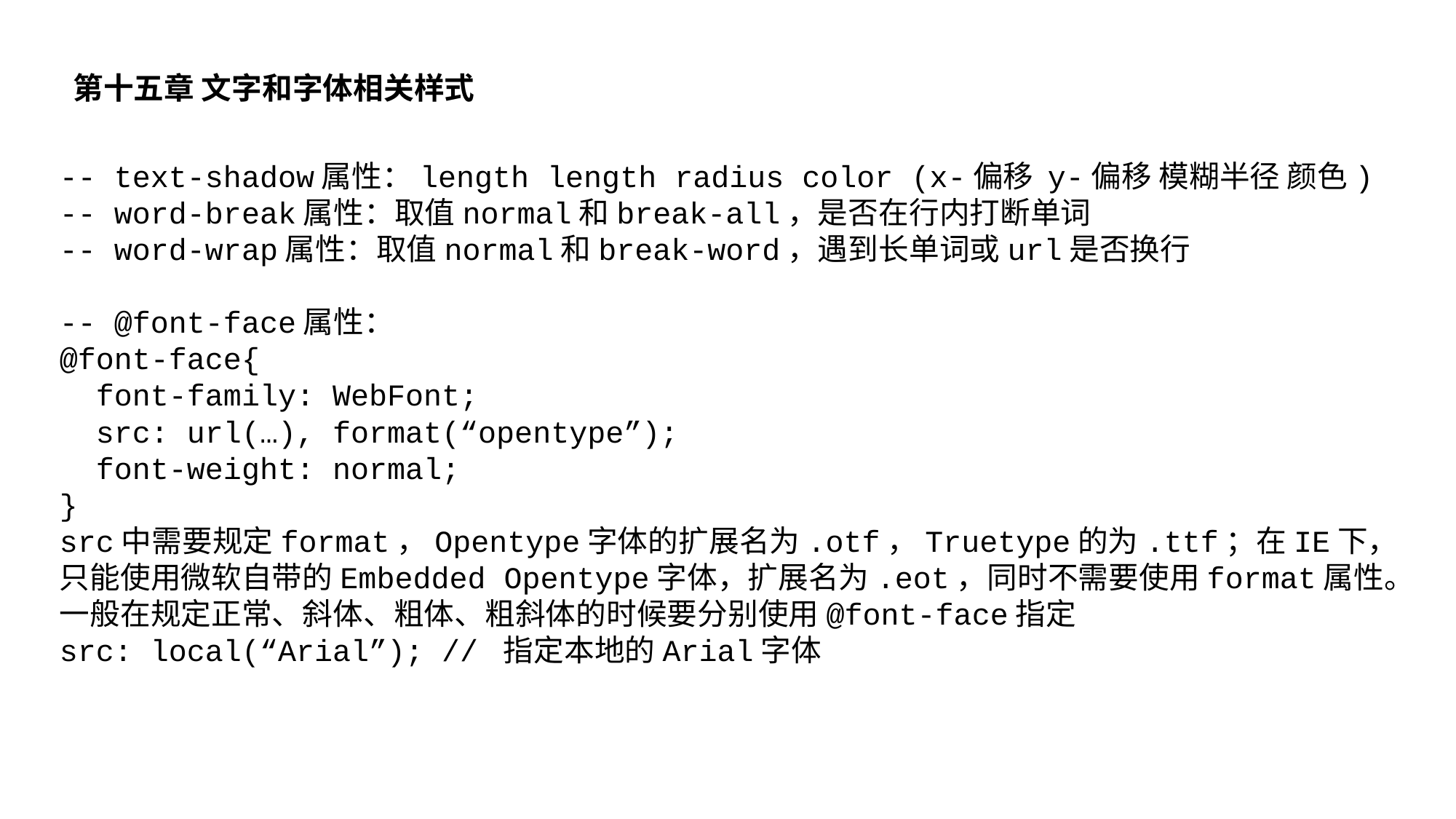

第十五章 文字和字体相关样式
-- text-shadow属性：length length radius color (x-偏移 y-偏移 模糊半径 颜色)
-- word-break属性：取值normal和break-all，是否在行内打断单词
-- word-wrap属性：取值normal和break-word，遇到长单词或url是否换行

-- @font-face属性：
@font-face{
  font-family: WebFont;
  src: url(…), format(“opentype”);
  font-weight: normal;
}
src中需要规定format，Opentype字体的扩展名为.otf，Truetype的为.ttf；在IE下，只能使用微软自带的Embedded Opentype字体，扩展名为.eot，同时不需要使用format属性。
一般在规定正常、斜体、粗体、粗斜体的时候要分别使用@font-face指定
src: local(“Arial”); // 指定本地的Arial字体